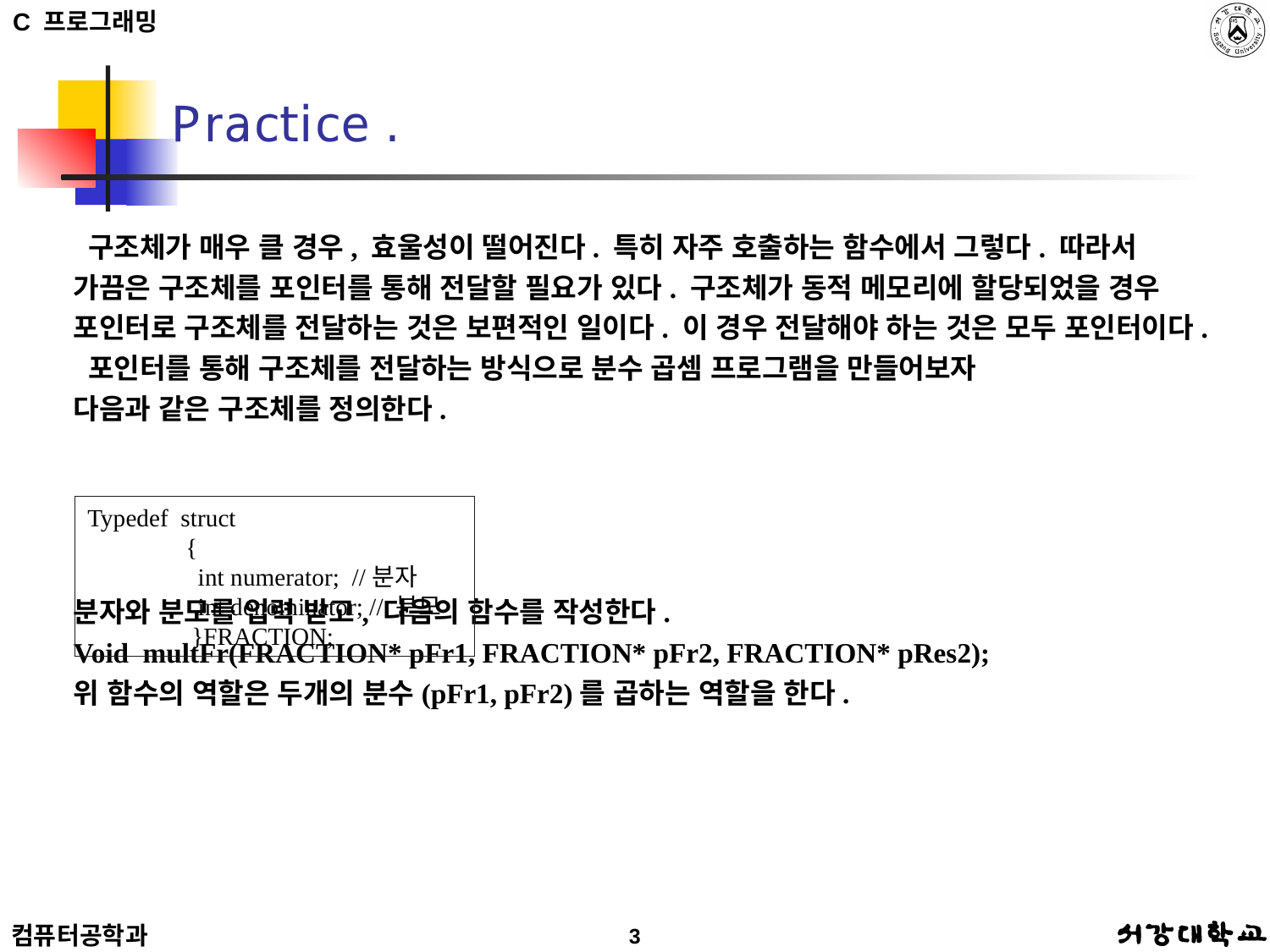

# Practice .
 구조체가 매우 클 경우, 효울성이 떨어진다. 특히 자주 호출하는 함수에서 그렇다. 따라서 가끔은 구조체를 포인터를 통해 전달할 필요가 있다. 구조체가 동적 메모리에 할당되었을 경우 포인터로 구조체를 전달하는 것은 보편적인 일이다. 이 경우 전달해야 하는 것은 모두 포인터이다.
 포인터를 통해 구조체를 전달하는 방식으로 분수 곱셈 프로그램을 만들어보자
다음과 같은 구조체를 정의한다.

분자와 분모를 입력 받고, 다음의 함수를 작성한다.
Void  multFr(FRACTION* pFr1, FRACTION* pFr2, FRACTION* pRes2);
위 함수의 역할은 두개의 분수(pFr1, pFr2)를 곱하는 역할을 한다.

Typedef  struct
                {
                  int numerator;  //분자
                  int denominator; // 분모
                 }FRACTION;
3